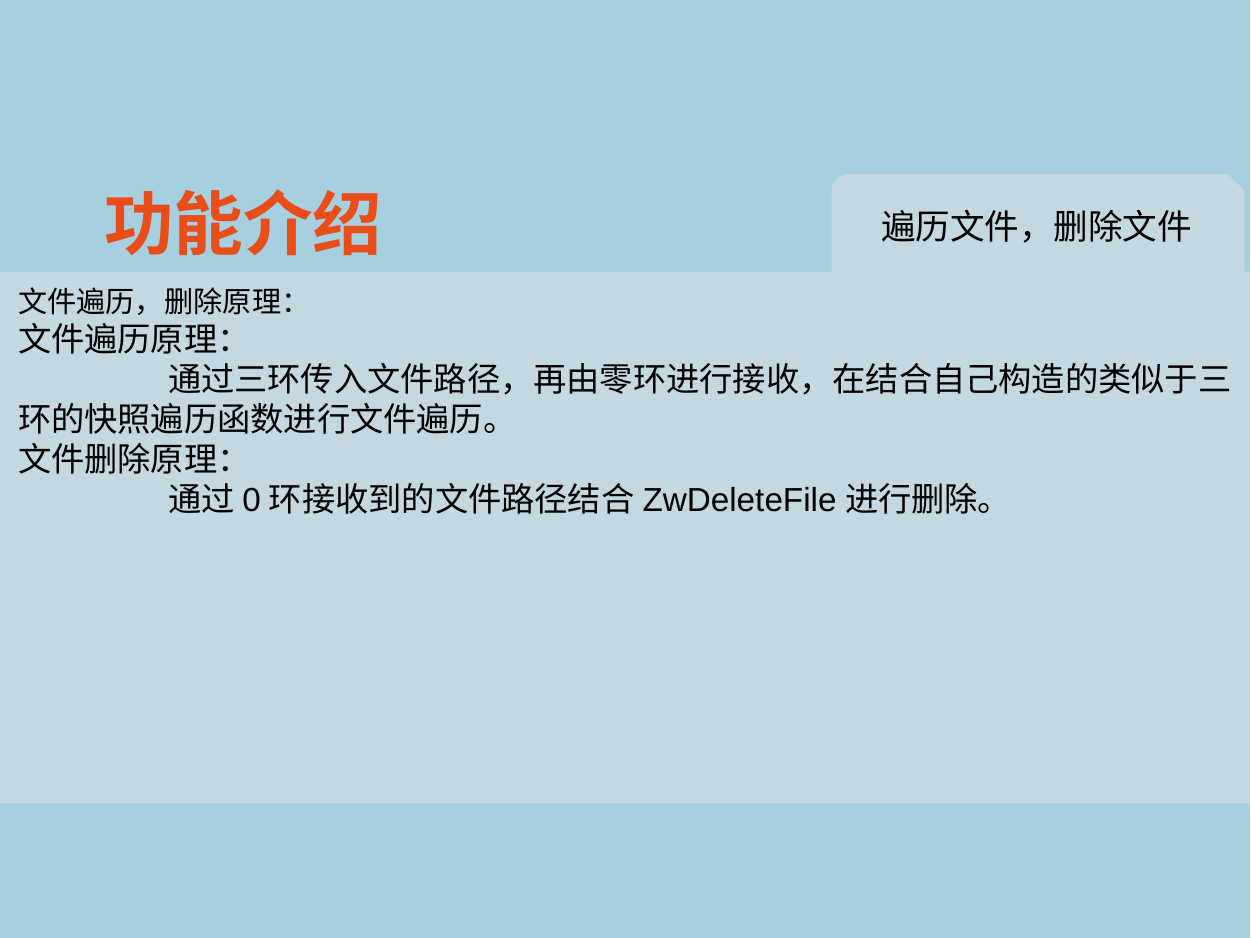

功能介绍
遍历文件，删除文件

文件遍历，删除原理：
文件遍历原理：
	通过三环传入文件路径，再由零环进行接收，在结合自己构造的类似于三环的快照遍历函数进行文件遍历。
文件删除原理：
	通过0环接收到的文件路径结合ZwDeleteFile进行删除。